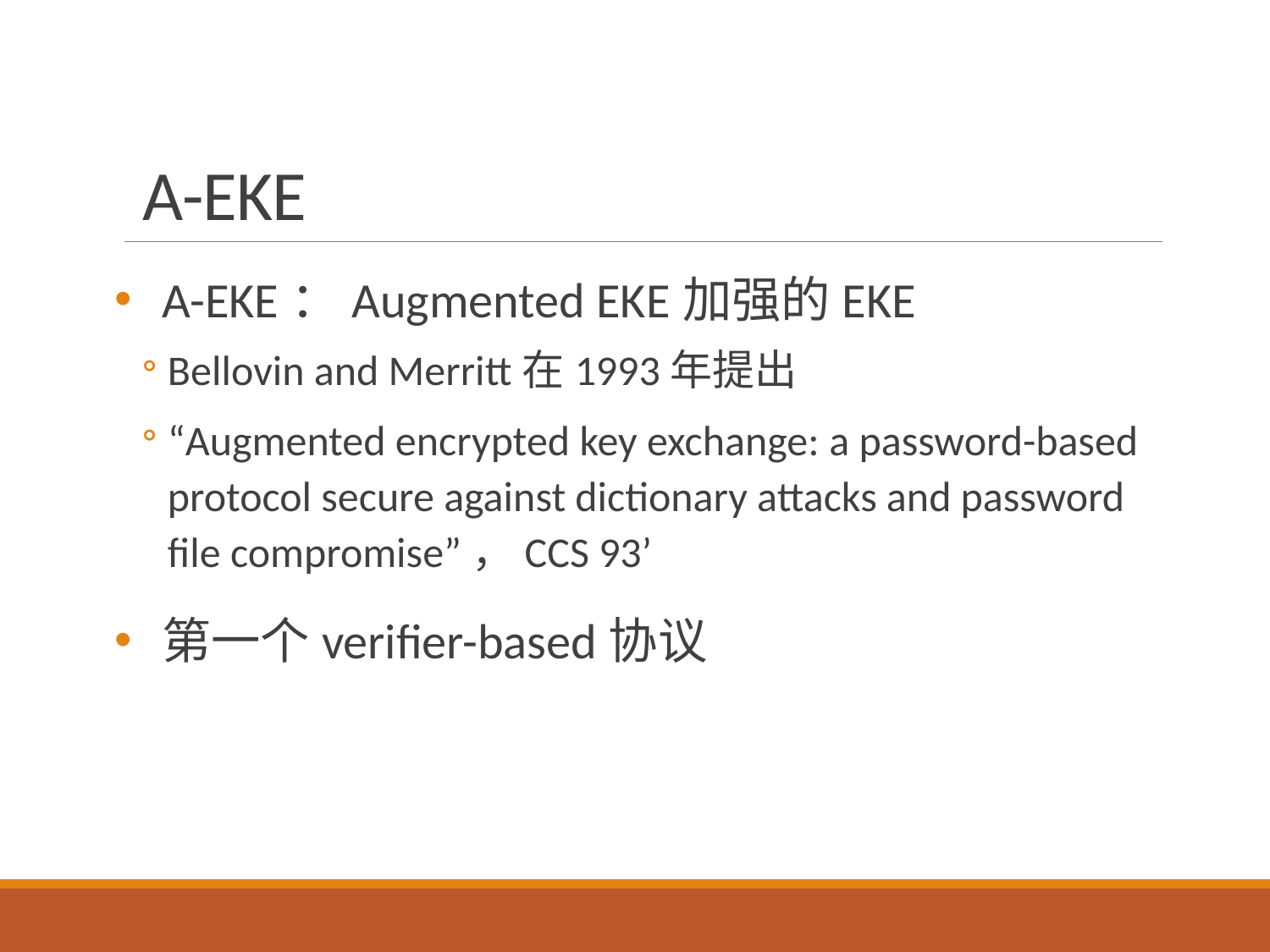

# A-EKE
A-EKE：Augmented EKE加强的EKE
Bellovin and Merritt在1993年提出
“Augmented encrypted key exchange: a password-based protocol secure against dictionary attacks and password file compromise”，CCS 93’
第一个verifier-based协议

38